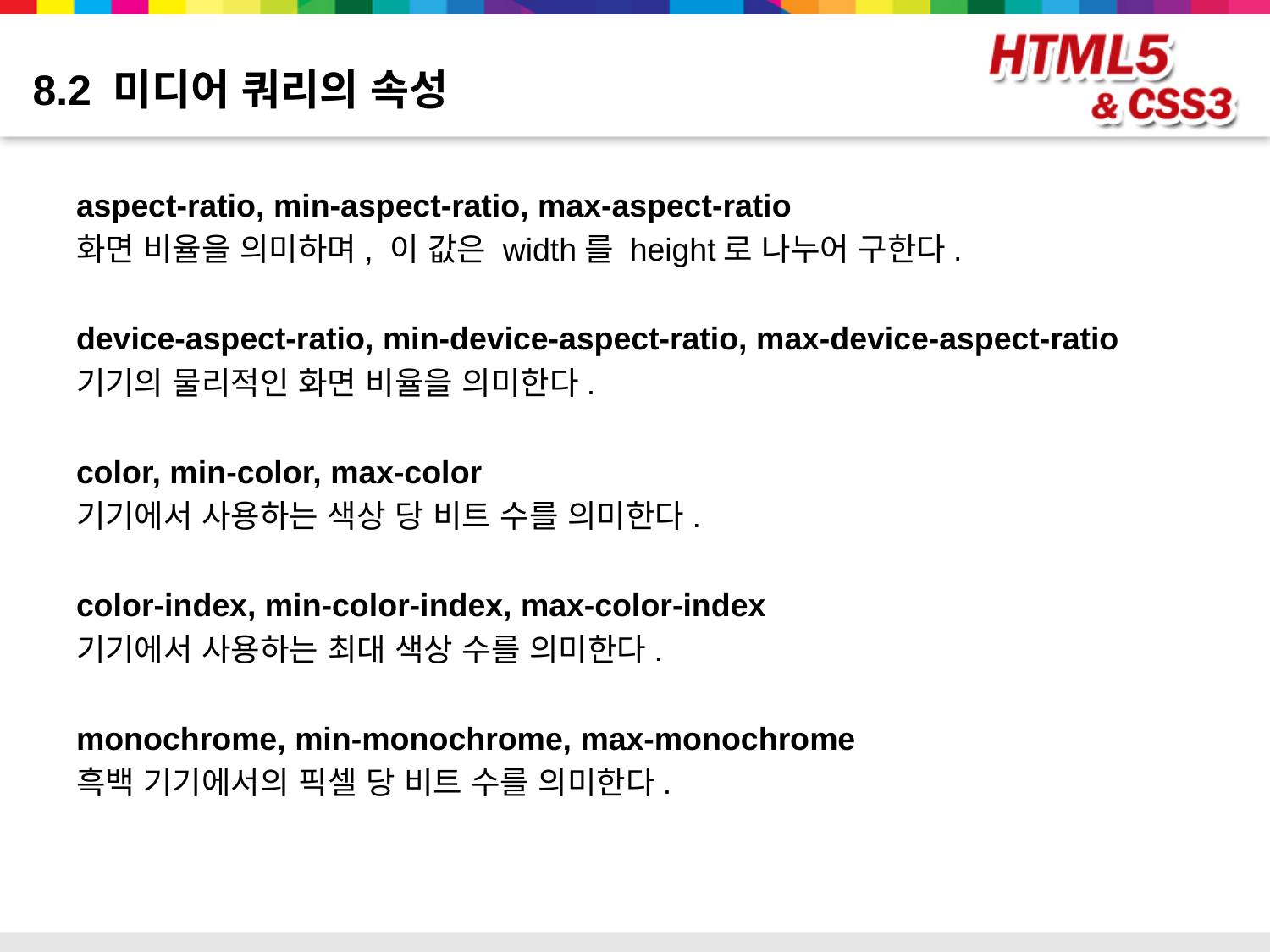

# 8.2 미디어 쿼리의 속성
aspect-ratio, min-aspect-ratio, max-aspect-ratio
화면 비율을 의미하며, 이 값은 width를 height로 나누어 구한다.

device-aspect-ratio, min-device-aspect-ratio, max-device-aspect-ratio
기기의 물리적인 화면 비율을 의미한다.

color, min-color, max-color
기기에서 사용하는 색상 당 비트 수를 의미한다.

color-index, min-color-index, max-color-index
기기에서 사용하는 최대 색상 수를 의미한다.

monochrome, min-monochrome, max-monochrome
흑백 기기에서의 픽셀 당 비트 수를 의미한다.